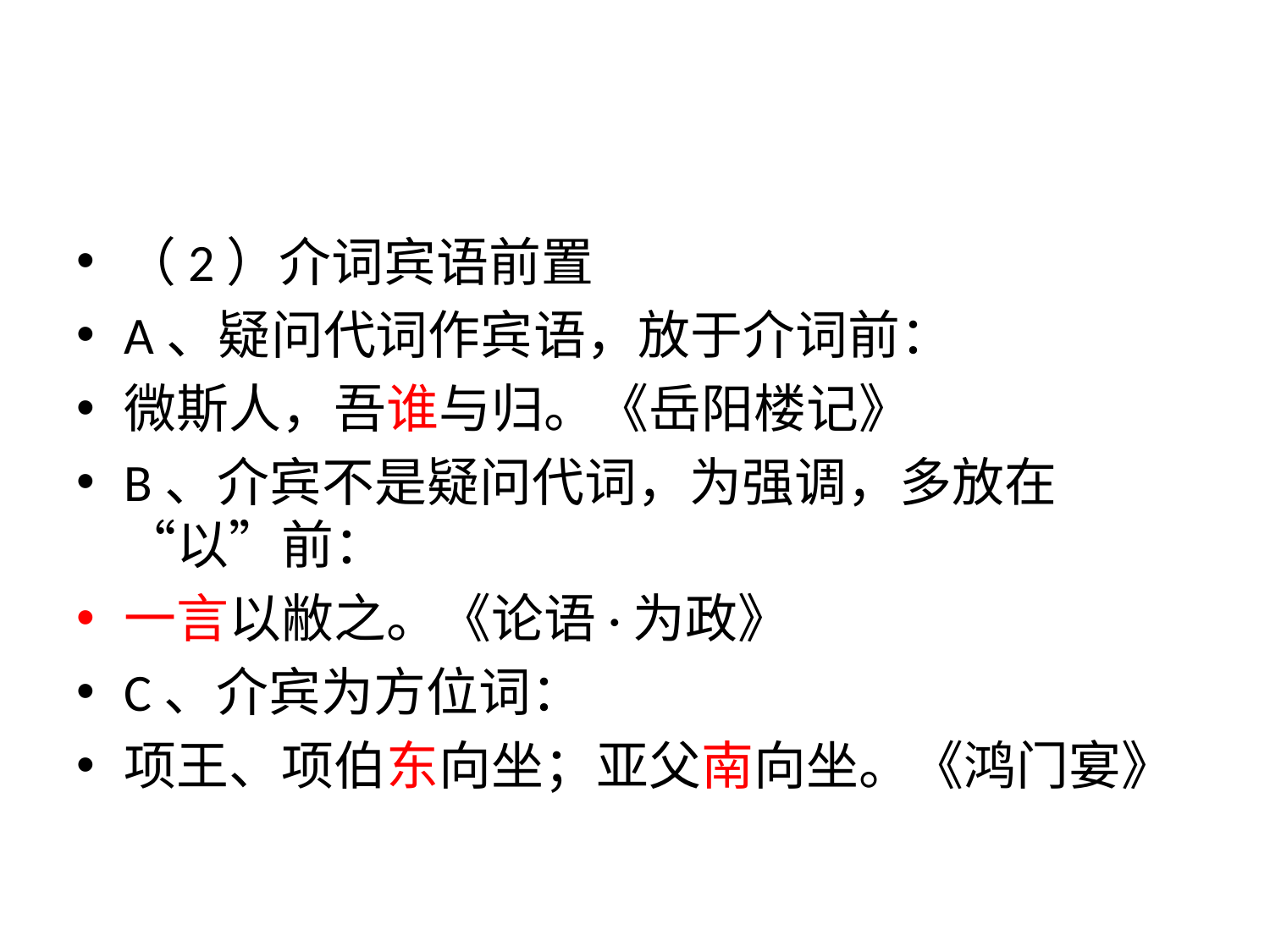

#
（2）介词宾语前置
A、疑问代词作宾语，放于介词前：
微斯人，吾谁与归。《岳阳楼记》
B、介宾不是疑问代词，为强调，多放在“以”前：
一言以敝之。《论语·为政》
C、介宾为方位词：
项王、项伯东向坐；亚父南向坐。《鸿门宴》